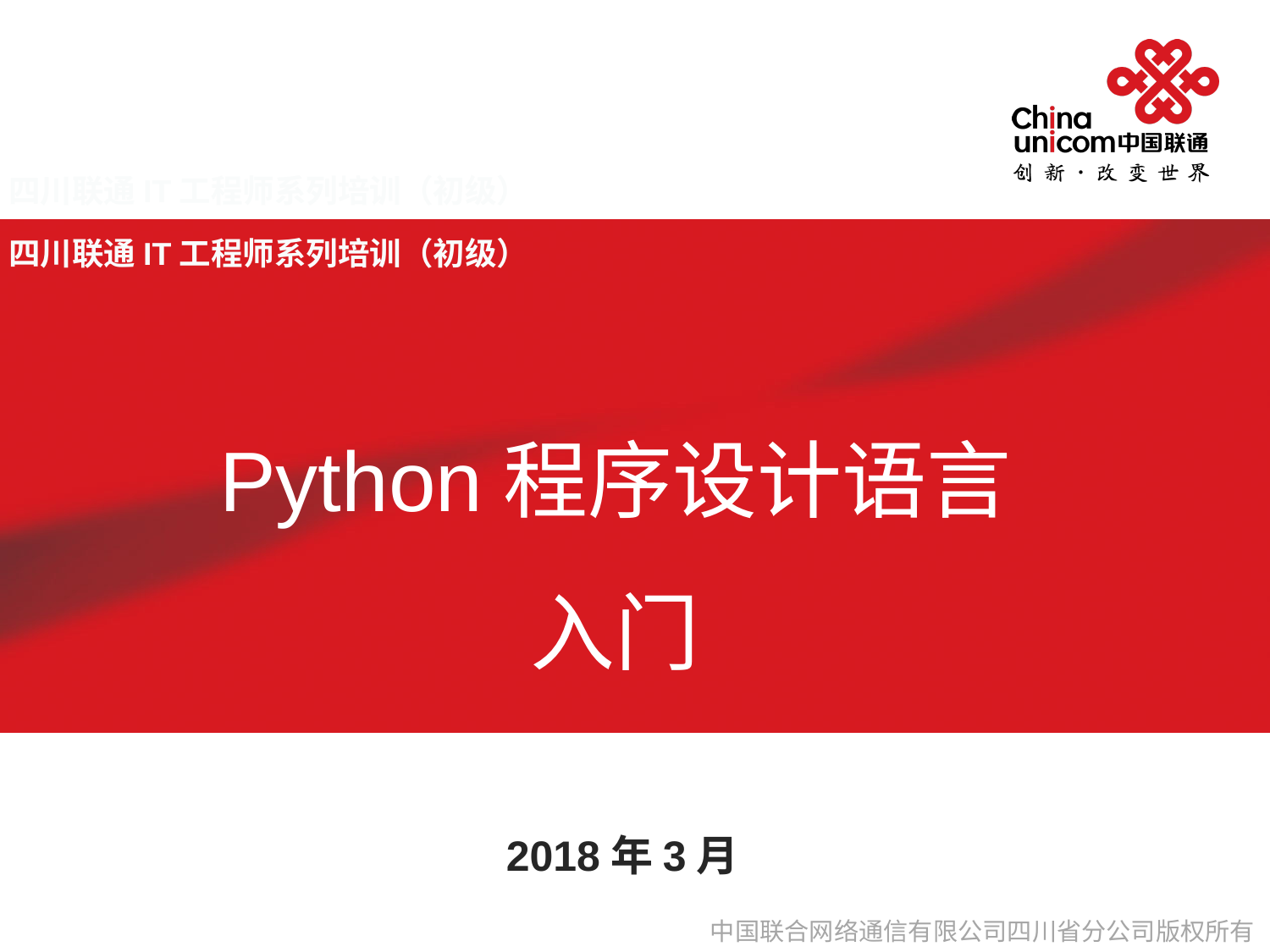

四川联通IT工程师系列培训（初级）
四川联通IT工程师系列培训（初级）
Python程序设计语言入门
2018年3月
中国联合网络通信有限公司四川省分公司版权所有